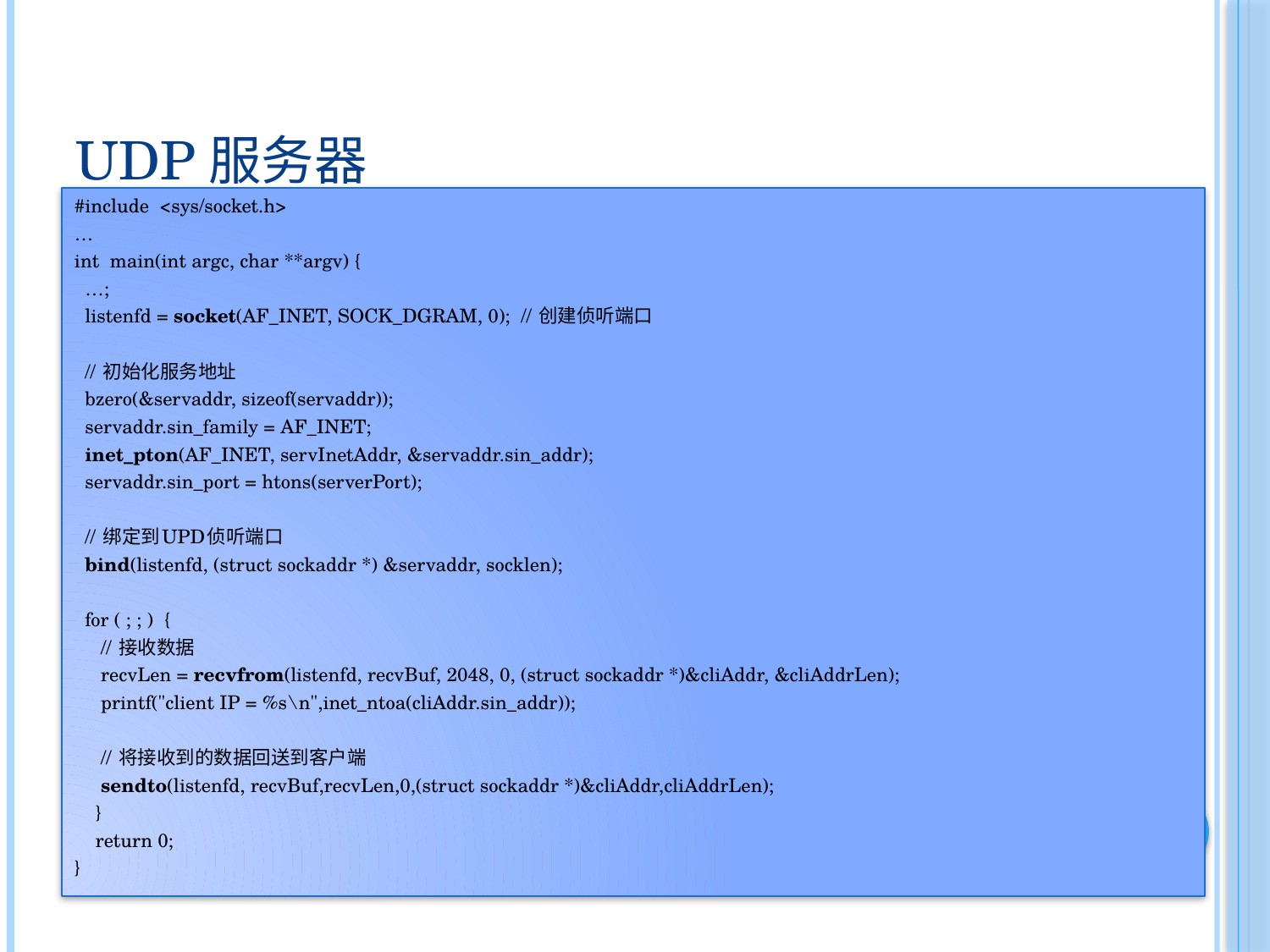

# UDP服务器
#include  <sys/socket.h>
…
int  main(int argc, char **argv) {
  …;
  listenfd = socket(AF_INET, SOCK_DGRAM, 0);  // 创建侦听端口

  // 初始化服务地址
  bzero(&servaddr, sizeof(servaddr));
  servaddr.sin_family = AF_INET;
  inet_pton(AF_INET, servInetAddr, &servaddr.sin_addr);
  servaddr.sin_port = htons(serverPort);

  // 绑定到UPD侦听端口
  bind(listenfd, (struct sockaddr *) &servaddr, socklen);

  for ( ; ; )  {
     // 接收数据
     recvLen = recvfrom(listenfd, recvBuf, 2048, 0, (struct sockaddr *)&cliAddr, &cliAddrLen);
     printf("client IP = %s\n",inet_ntoa(cliAddr.sin_addr));

     // 将接收到的数据回送到客户端
     sendto(listenfd, recvBuf,recvLen,0,(struct sockaddr *)&cliAddr,cliAddrLen);
    }
    return 0;
}